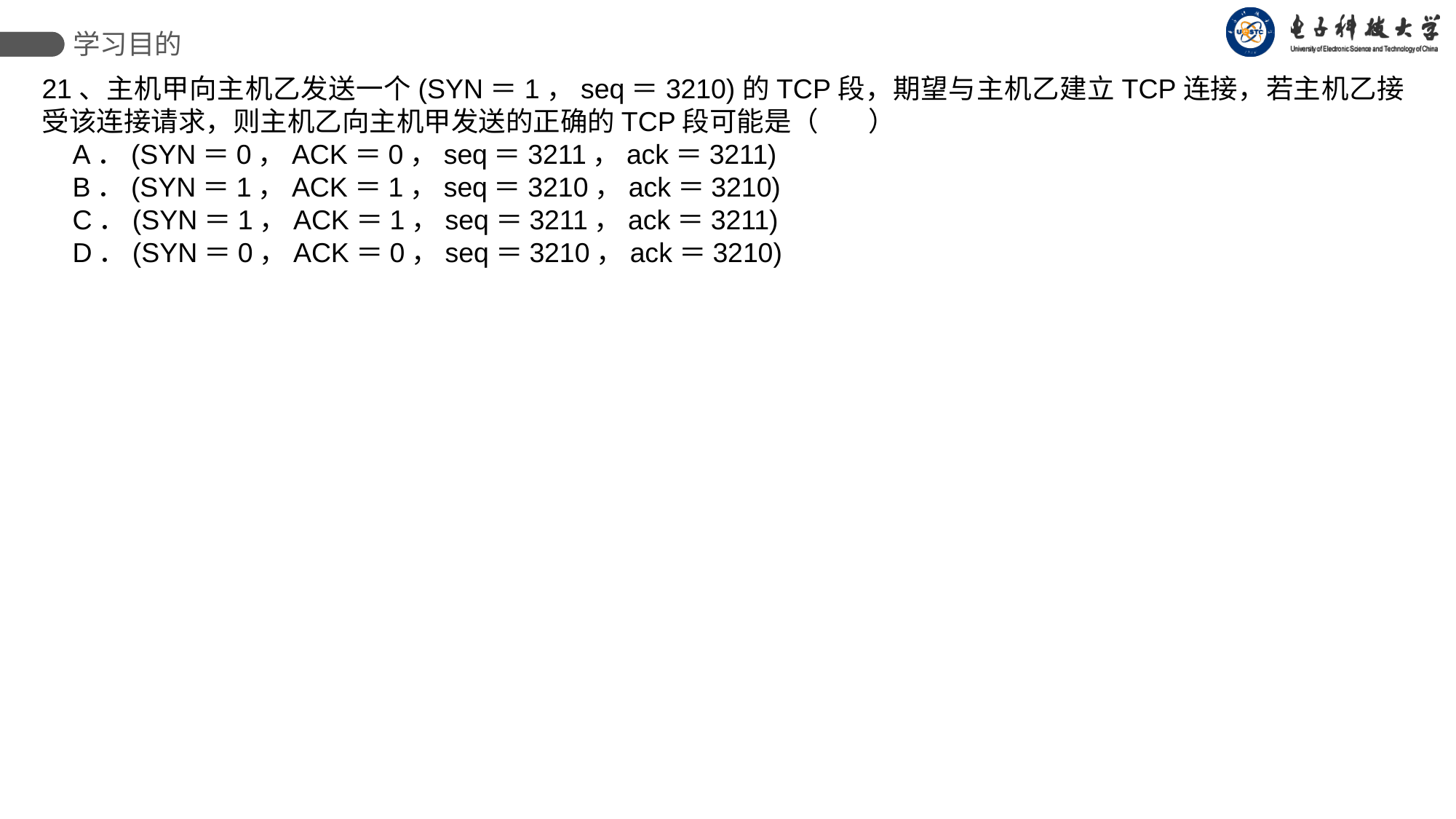

学习目的
21、主机甲向主机乙发送一个(SYN＝1，seq＝3210)的TCP段，期望与主机乙建立TCP连接，若主机乙接受该连接请求，则主机乙向主机甲发送的正确的TCP段可能是（        ）
    A．(SYN＝0，ACK＝0，seq＝3211，ack＝3211)
    B．(SYN＝1，ACK＝1，seq＝3210，ack＝3210)
    C．(SYN＝1，ACK＝1，seq＝3211，ack＝3211)
    D．(SYN＝0，ACK＝0，seq＝3210，ack＝3210)